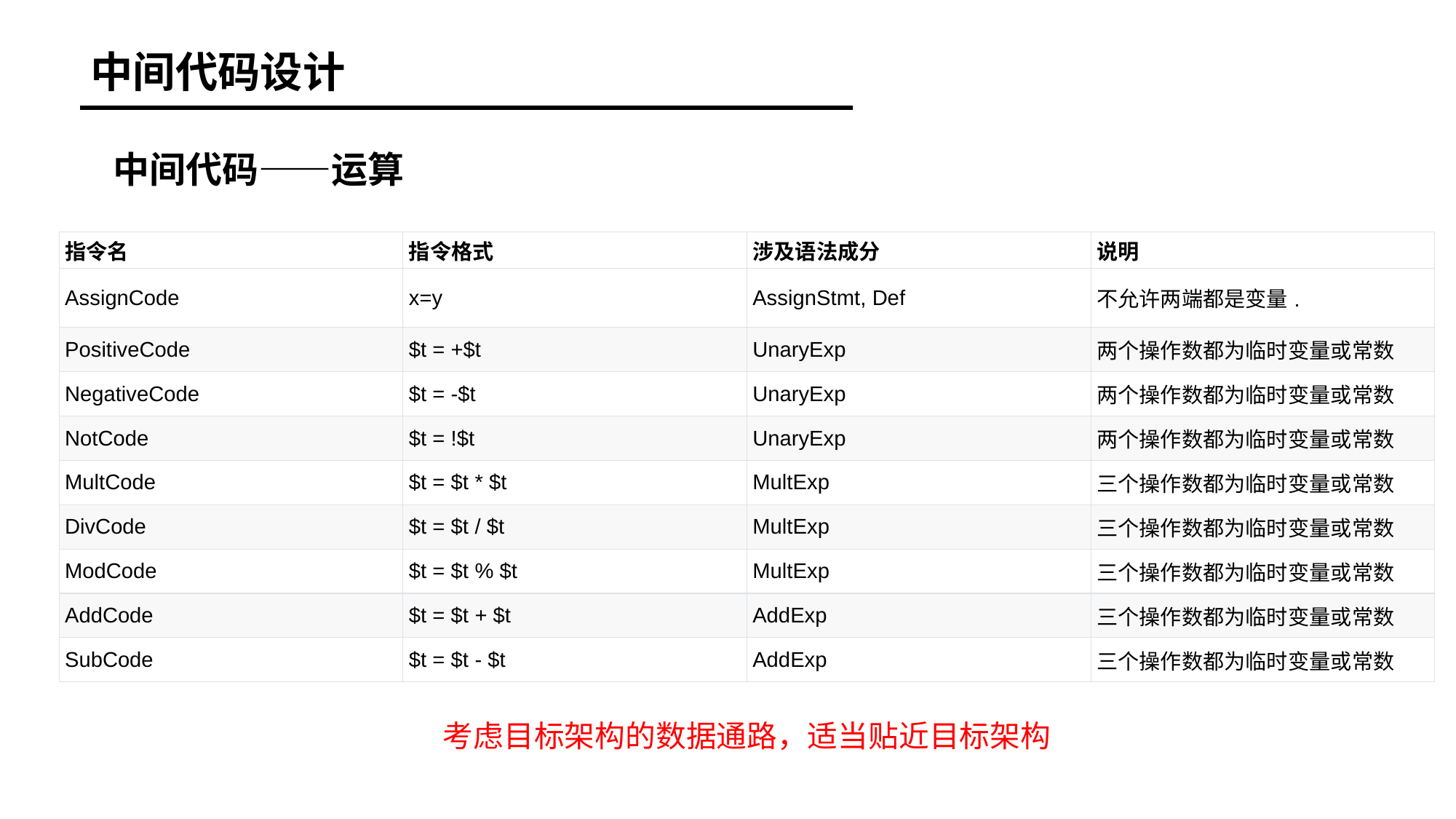

中间代码设计
中间代码——运算
| 指令名 | 指令格式 | 涉及语法成分 | 说明 |
| --- | --- | --- | --- |
| AssignCode | x=y | AssignStmt, Def | 不允许两端都是变量. |
| PositiveCode | $t = +$t | UnaryExp | 两个操作数都为临时变量或常数 |
| NegativeCode | $t = -$t | UnaryExp | 两个操作数都为临时变量或常数 |
| NotCode | $t = !$t | UnaryExp | 两个操作数都为临时变量或常数 |
| MultCode | $t = $t \* $t | MultExp | 三个操作数都为临时变量或常数 |
| DivCode | $t = $t / $t | MultExp | 三个操作数都为临时变量或常数 |
| ModCode | $t = $t % $t | MultExp | 三个操作数都为临时变量或常数 |
| AddCode | $t = $t + $t | AddExp | 三个操作数都为临时变量或常数 |
| SubCode | $t = $t - $t | AddExp | 三个操作数都为临时变量或常数 |
考虑目标架构的数据通路，适当贴近目标架构